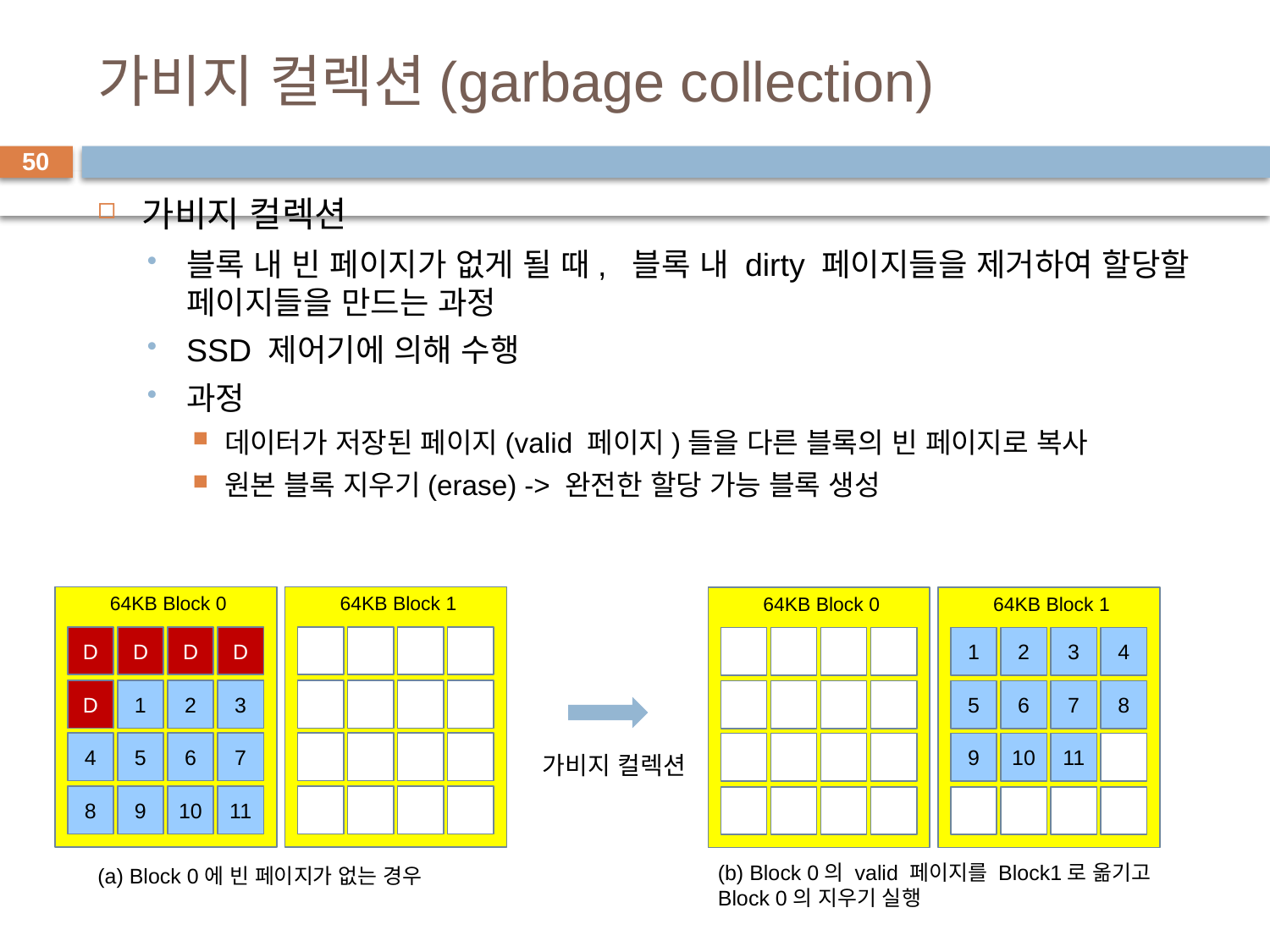

# 가비지 컬렉션(garbage collection)
50
가비지 컬렉션
블록 내 빈 페이지가 없게 될 때,  블록 내 dirty 페이지들을 제거하여 할당할 페이지들을 만드는 과정
SSD 제어기에 의해 수행
과정
데이터가 저장된 페이지(valid 페이지)들을 다른 블록의 빈 페이지로 복사
원본 블록 지우기(erase) -> 완전한 할당 가능 블록 생성

64KB Block 0
64KB Block 1
64KB Block 0
64KB Block 1

D
D
D
D

1
2
3
4
D
1
2
3

5
6
7
8

4
5
6
7

9
10
11

가비지 컬렉션
8
9
10
11

(b) Block 0의 valid 페이지를 Block1로 옮기고
Block 0의 지우기 실행
(a) Block 0에 빈 페이지가 없는 경우